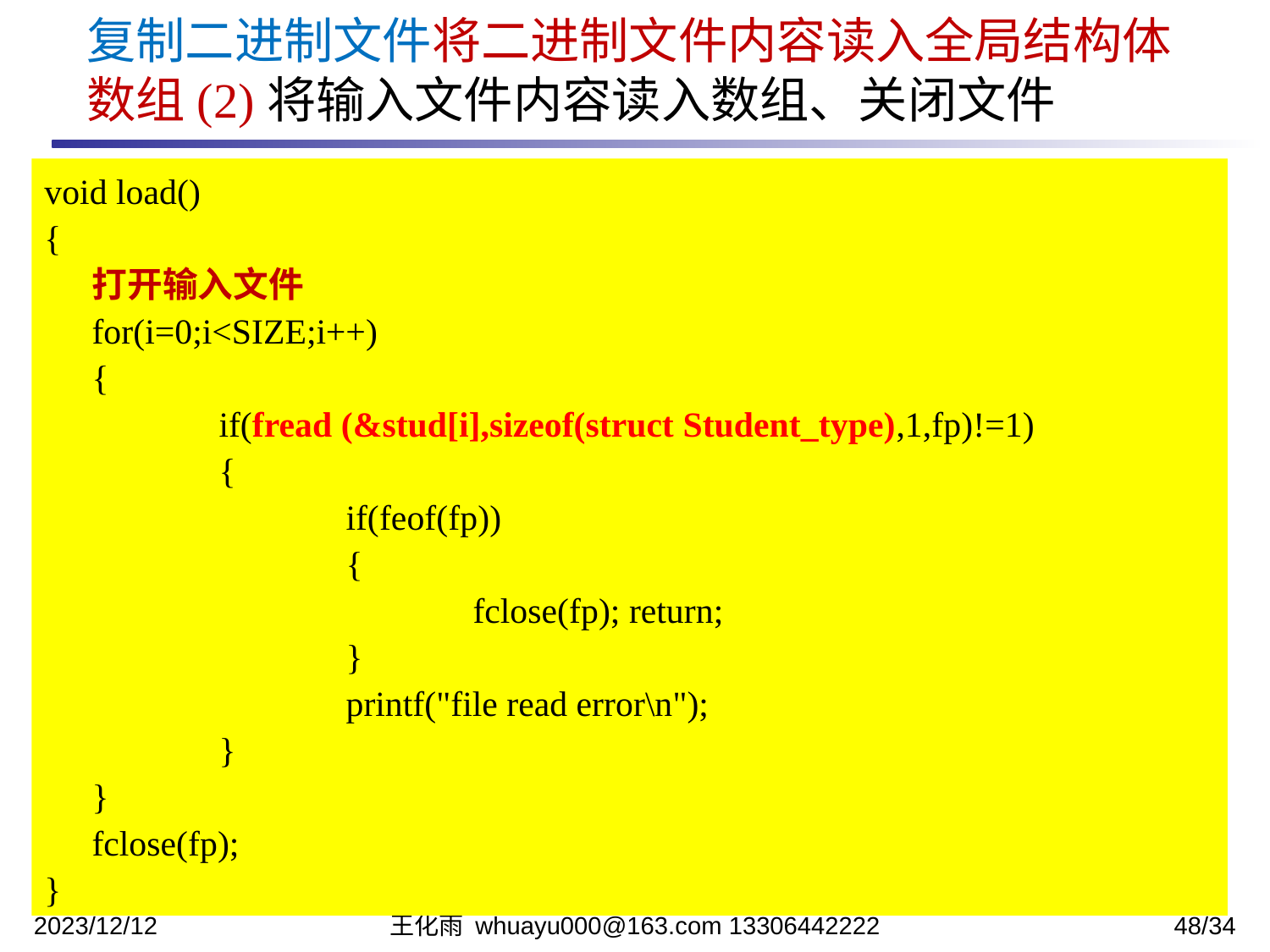

复制二进制文件将二进制文件内容读入全局结构体数组(2)将输入文件内容读入数组、关闭文件
void load()
{
	打开输入文件
	for(i=0;i<SIZE;i++)
	{
		if(fread (&stud[i],sizeof(struct Student_type),1,fp)!=1)
		{
			if(feof(fp))
			{
				fclose(fp); return;
			}
			printf("file read error\n");
		}
	}
	fclose(fp);
}

2023/12/12
王化雨 whuayu000@163.com 13306442222
48/34